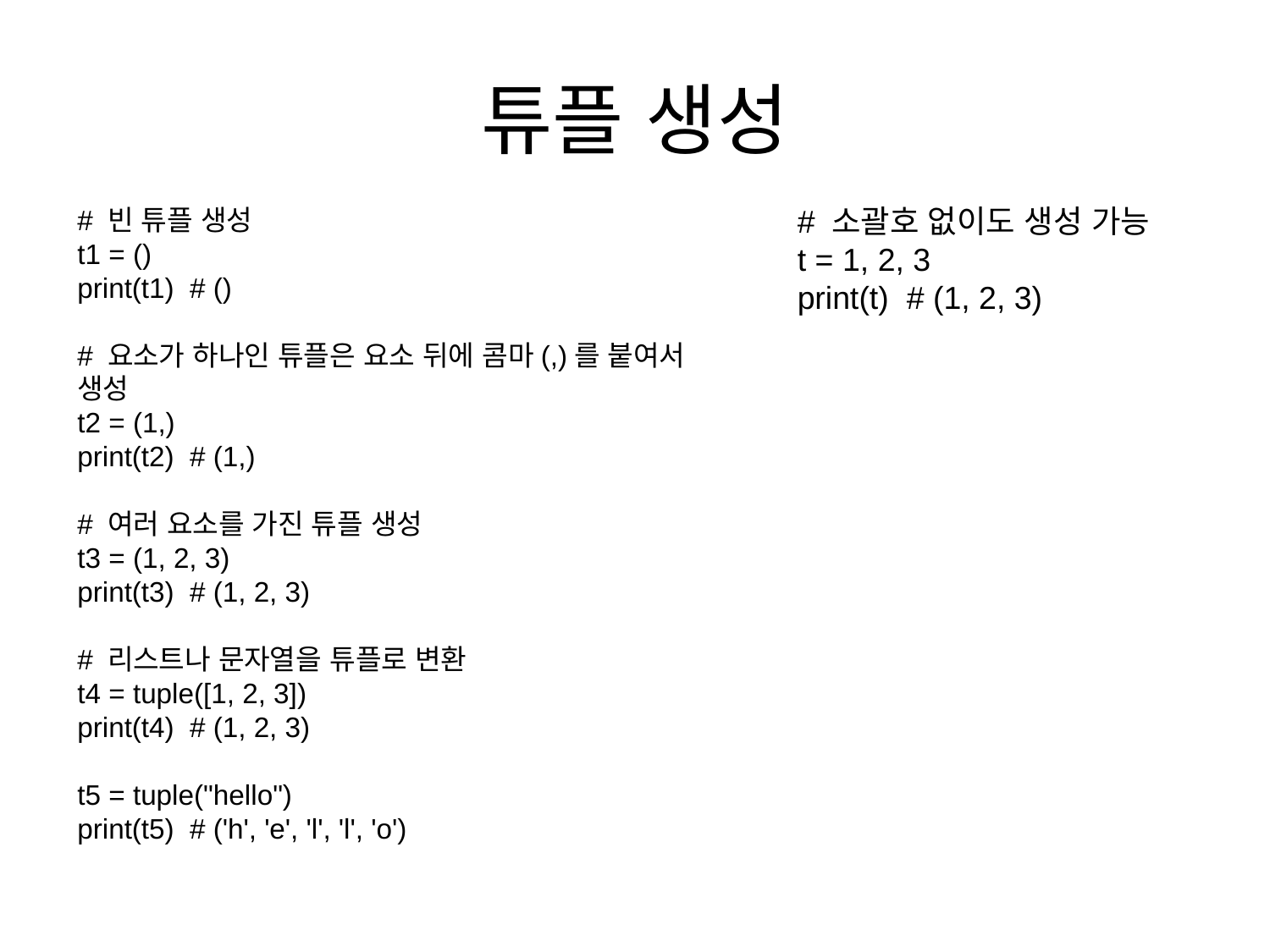

# 튜플 생성
# 소괄호 없이도 생성 가능
t = 1, 2, 3
print(t)  # (1, 2, 3)
# 빈 튜플 생성
t1 = ()
print(t1)  # ()

# 요소가 하나인 튜플은 요소 뒤에 콤마(,)를 붙여서 생성
t2 = (1,)
print(t2)  # (1,)

# 여러 요소를 가진 튜플 생성
t3 = (1, 2, 3)
print(t3)  # (1, 2, 3)

# 리스트나 문자열을 튜플로 변환
t4 = tuple([1, 2, 3])
print(t4)  # (1, 2, 3)

t5 = tuple("hello")
print(t5)  # ('h', 'e', 'l', 'l', 'o')